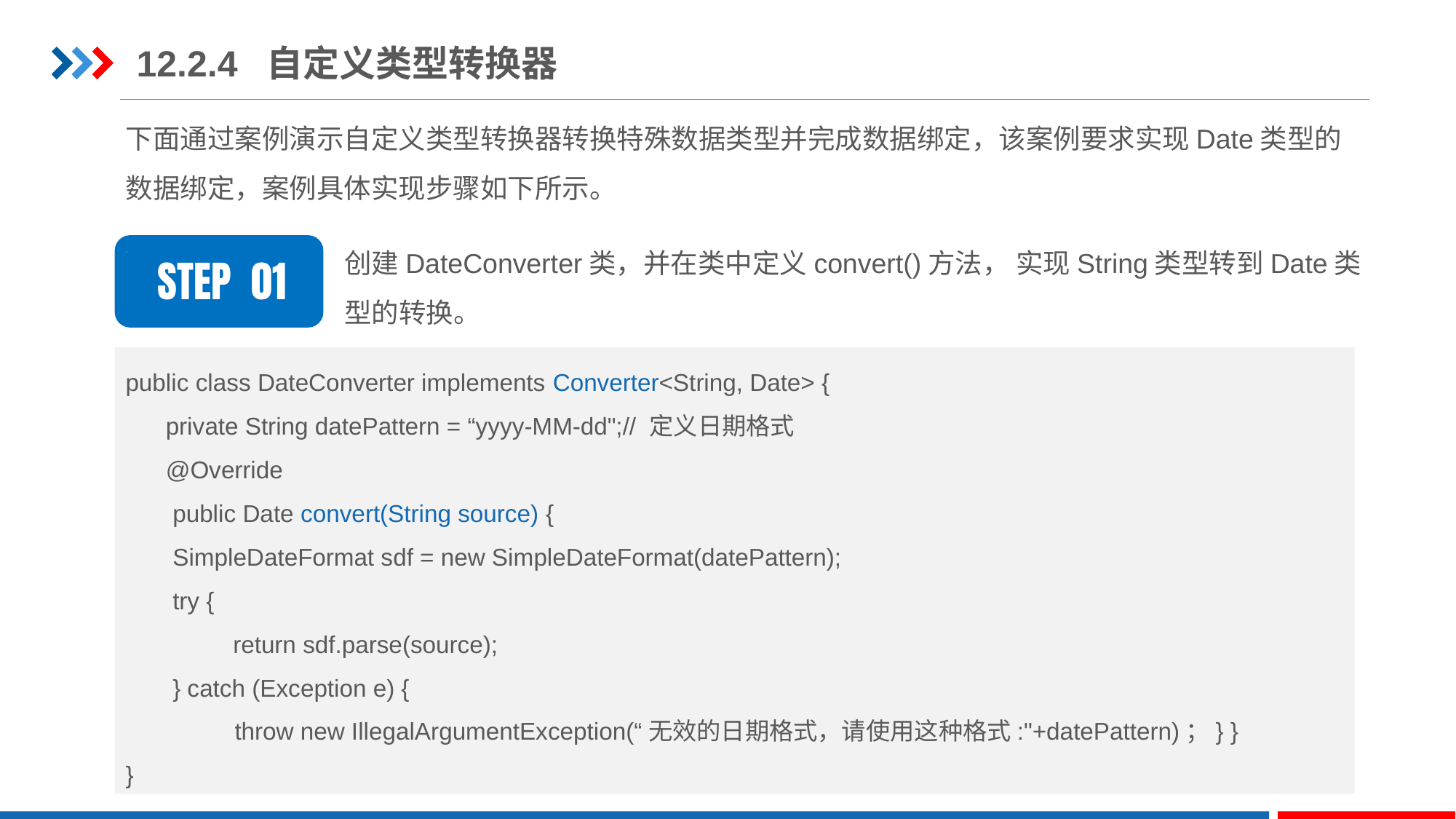

12.2.4  自定义类型转换器
下面通过案例演示自定义类型转换器转换特殊数据类型并完成数据绑定，该案例要求实现Date类型的数据绑定，案例具体实现步骤如下所示。
创建DateConverter类，并在类中定义convert()方法， 实现String类型转到Date类型的转换。

STEP  01
public class DateConverter implements Converter<String, Date> {
      private String datePattern = “yyyy-MM-dd";// 定义日期格式
      @Override
       public Date convert(String source) {
       SimpleDateFormat sdf = new SimpleDateFormat(datePattern);
       try {
                return sdf.parse(source);
       } catch (Exception e) {
	throw new IllegalArgumentException(“无效的日期格式，请使用这种格式:"+datePattern)；} }
}